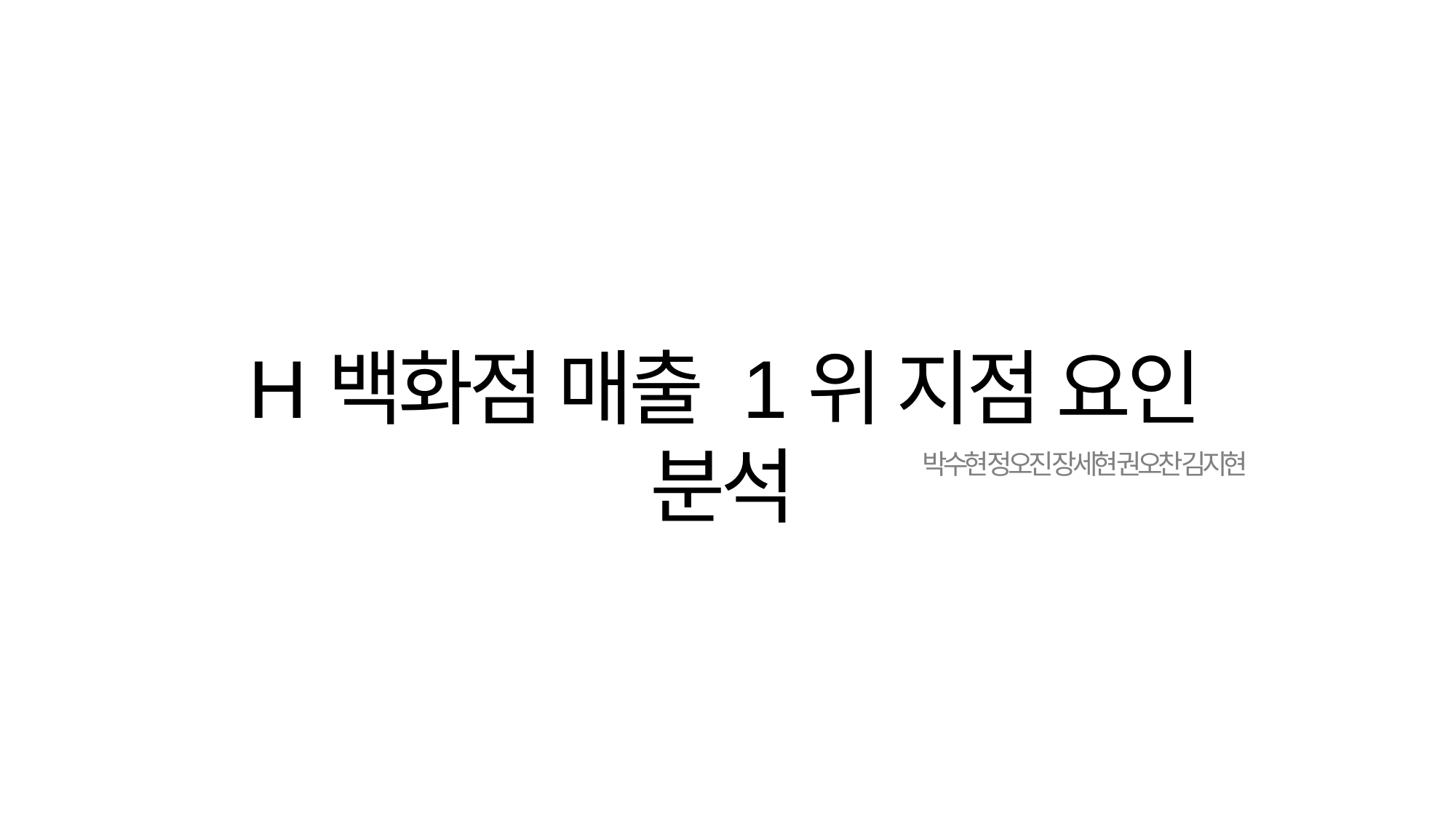

H백화점 매출 1위 지점 요인 분석
박수현 정오진 장세현 권오찬 김지현